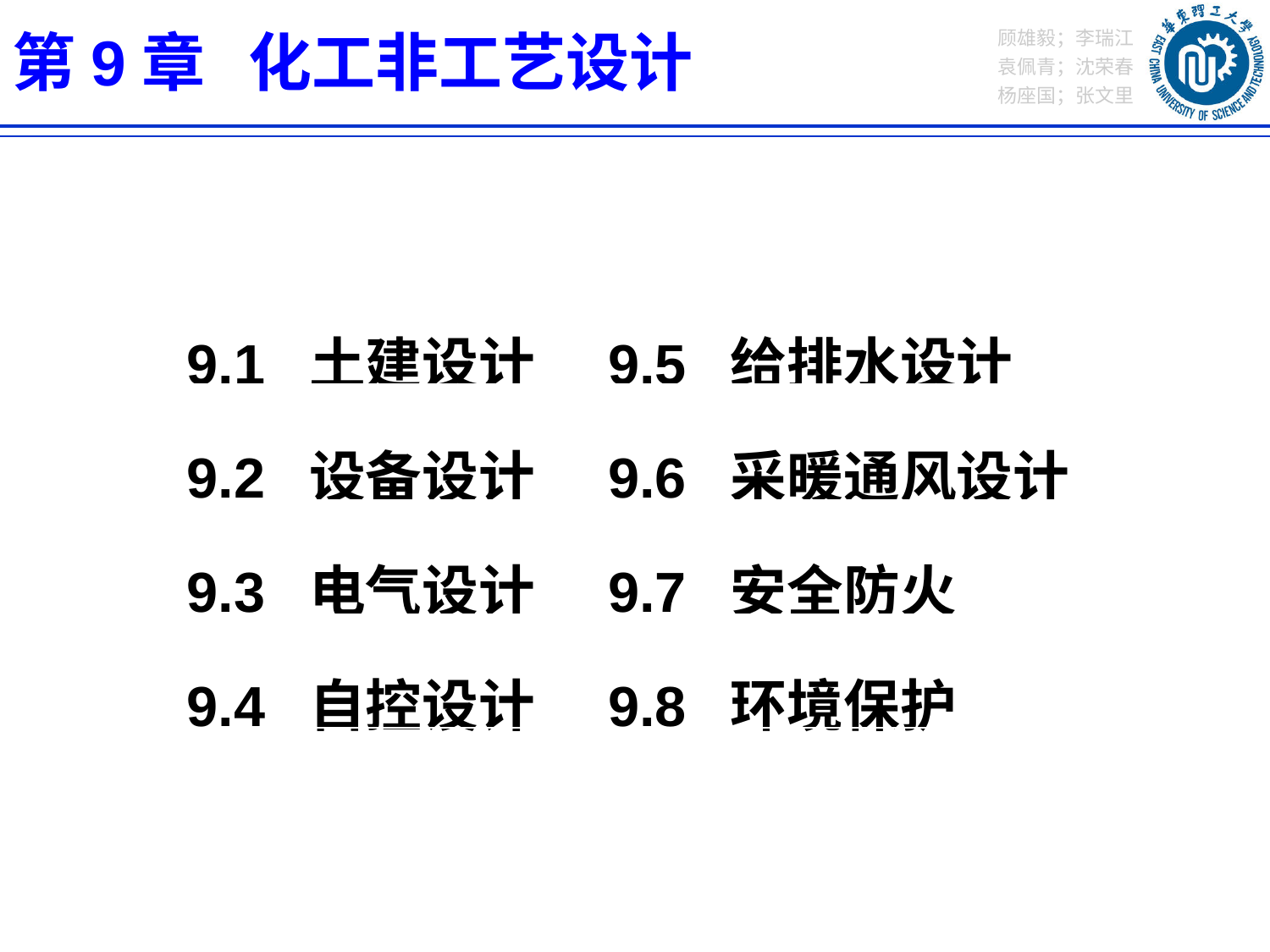

第9章   化工非工艺设计
| 9.1 土建设计 |  | 9.5 给排水设计 |
| --- | --- | --- |
| 9.2 设备设计 |  | 9.6 采暖通风设计 |
| 9.3 电气设计 |  | 9.7 安全防火 |
| 9.4 自控设计 |  | 9.8 环境保护 |